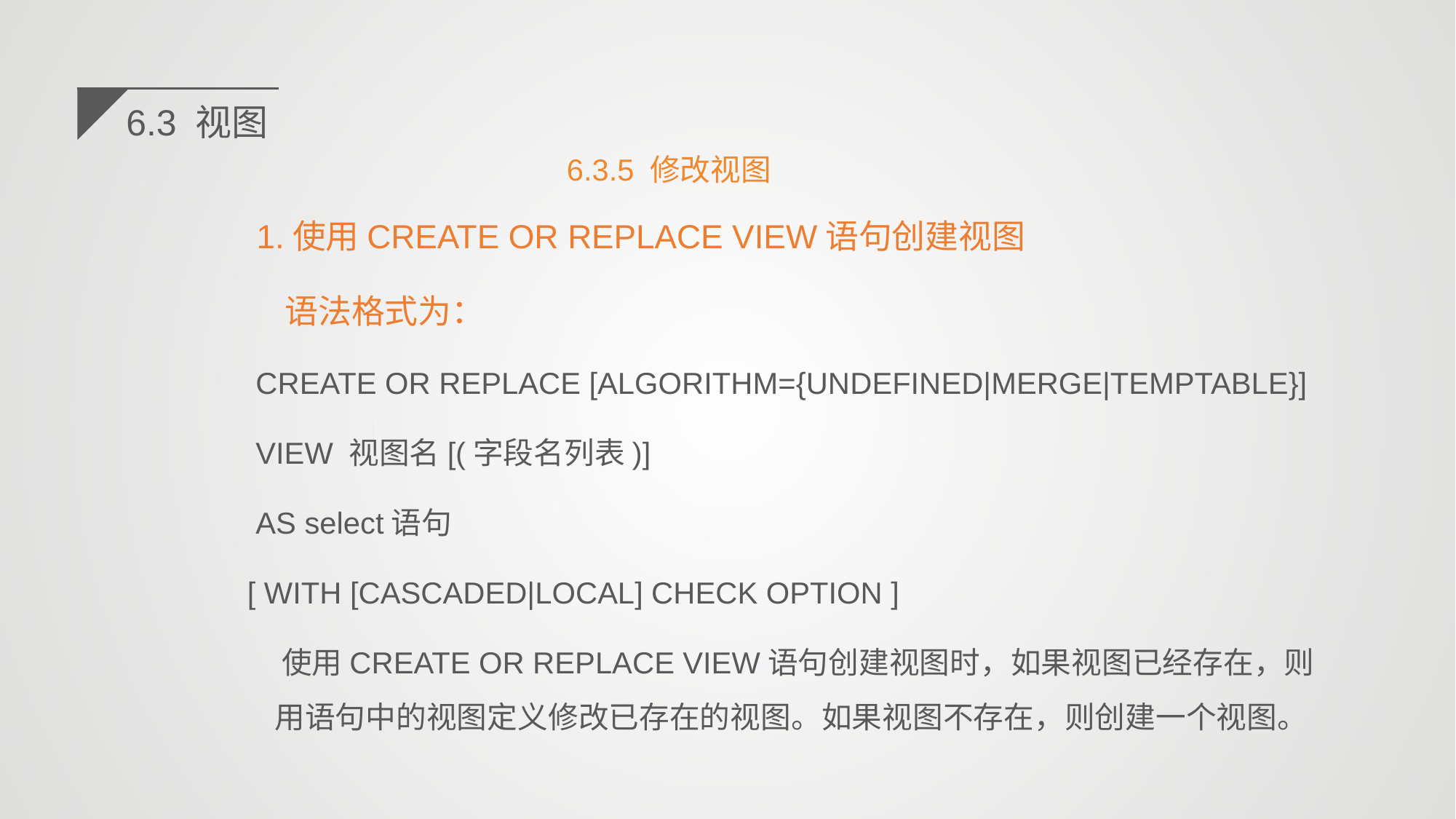

6.3 视图

6.3.5 修改视图
 1.使用CREATE OR REPLACE VIEW语句创建视图
    语法格式为：
 CREATE OR REPLACE [ALGORITHM={UNDEFINED|MERGE|TEMPTABLE}]
 VIEW 视图名[(字段名列表)]
 AS select语句
[ WITH [CASCADED|LOCAL] CHECK OPTION ]
    使用CREATE OR REPLACE VIEW语句创建视图时，如果视图已经存在，则用语句中的视图定义修改已存在的视图。如果视图不存在，则创建一个视图。